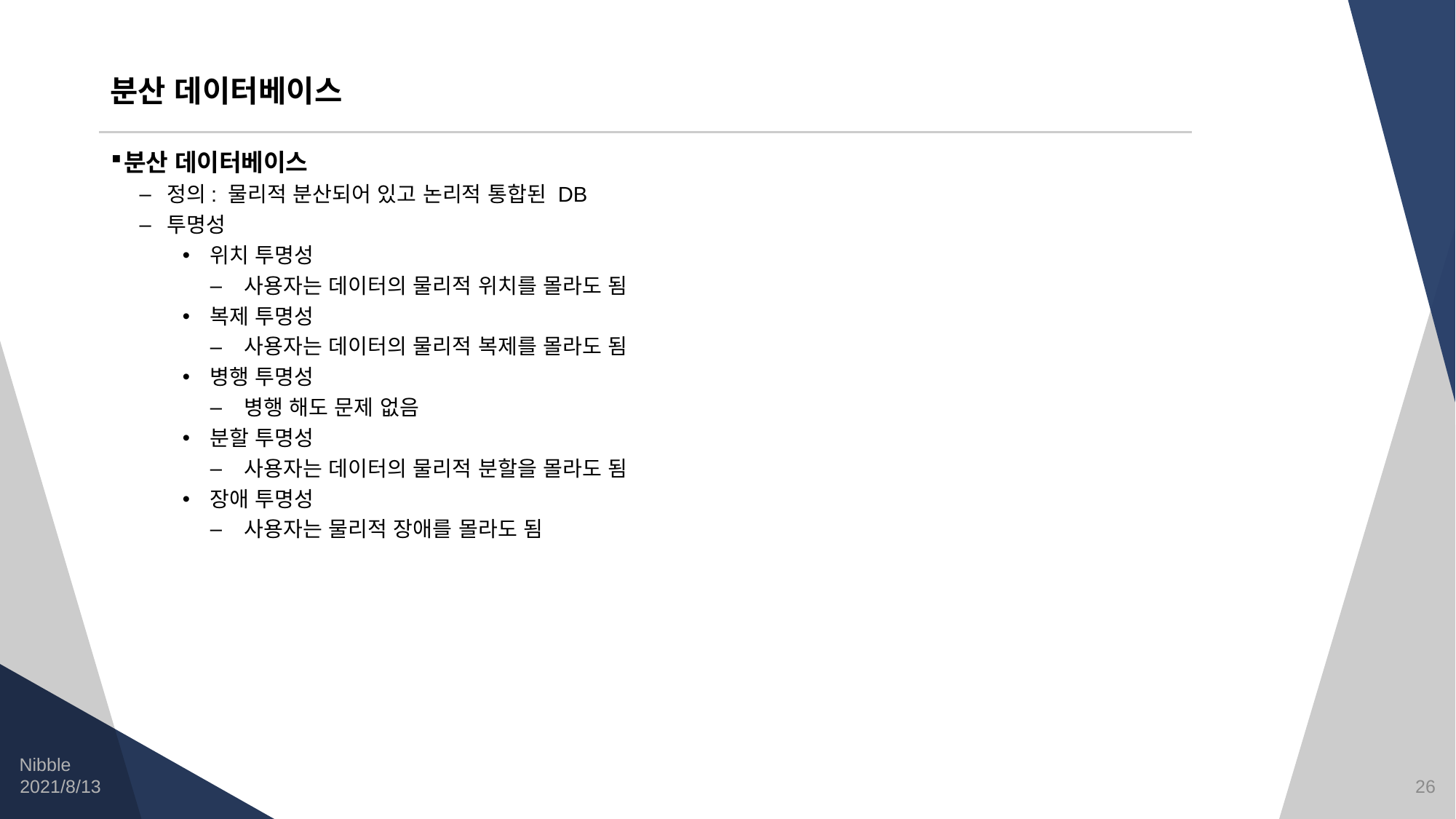

# 분산 데이터베이스

분산 데이터베이스
정의: 물리적 분산되어 있고 논리적 통합된 DB
투명성
위치 투명성
사용자는 데이터의 물리적 위치를 몰라도 됨
복제 투명성
사용자는 데이터의 물리적 복제를 몰라도 됨
병행 투명성
병행 해도 문제 없음
분할 투명성
사용자는 데이터의 물리적 분할을 몰라도 됨
장애 투명성
사용자는 물리적 장애를 몰라도 됨
Nibble
2021/8/13
26